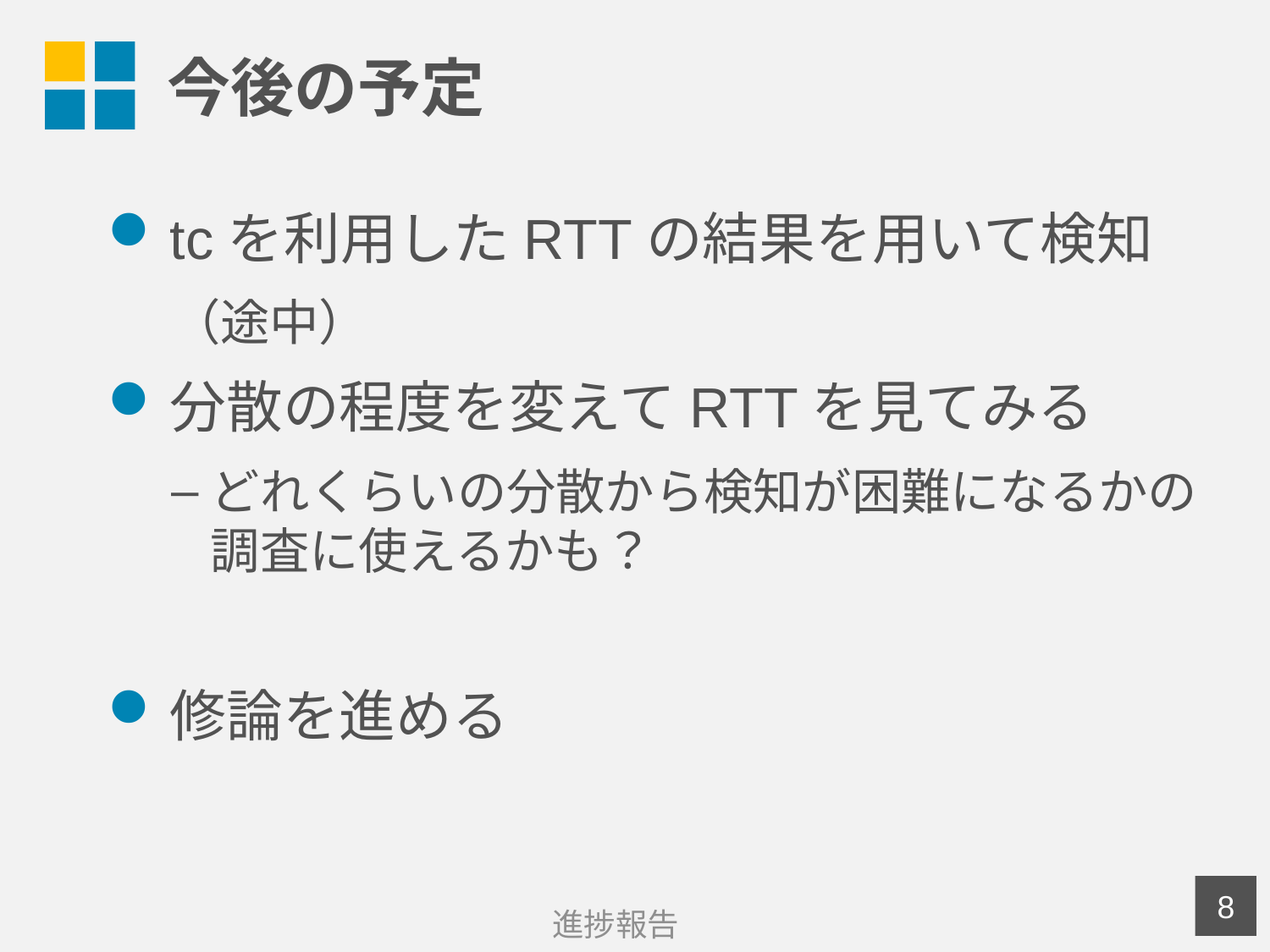

# 今後の予定
tcを利用したRTTの結果を用いて検知
（途中）
分散の程度を変えてRTTを見てみる
どれくらいの分散から検知が困難になるかの調査に使えるかも？

修論を進める
8
進捗報告